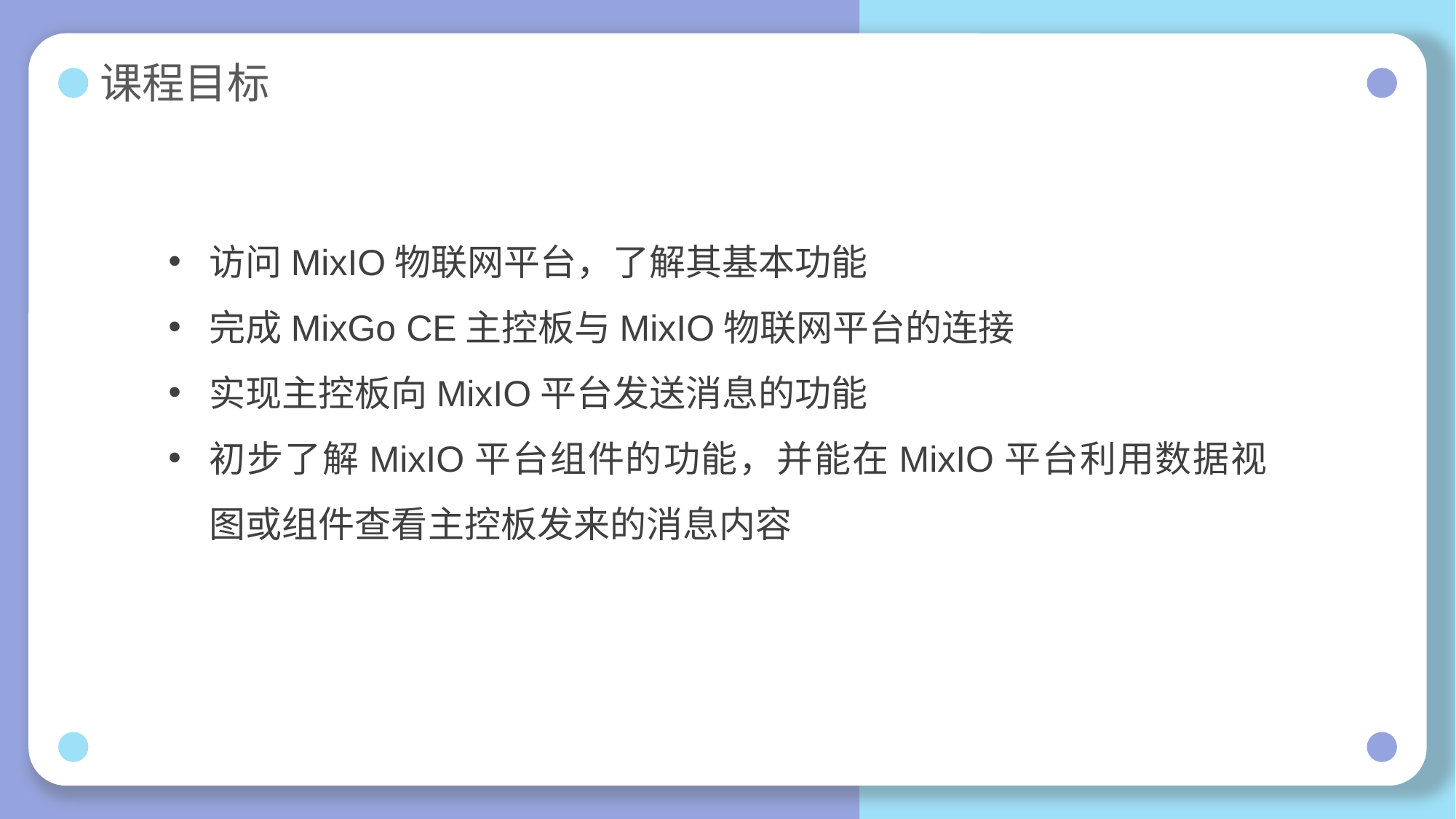

# 课程目标
访问MixIO物联网平台，了解其基本功能
完成MixGo CE主控板与MixIO物联网平台的连接
实现主控板向MixIO平台发送消息的功能
初步了解MixIO平台组件的功能，并能在MixIO平台利用数据视图或组件查看主控板发来的消息内容